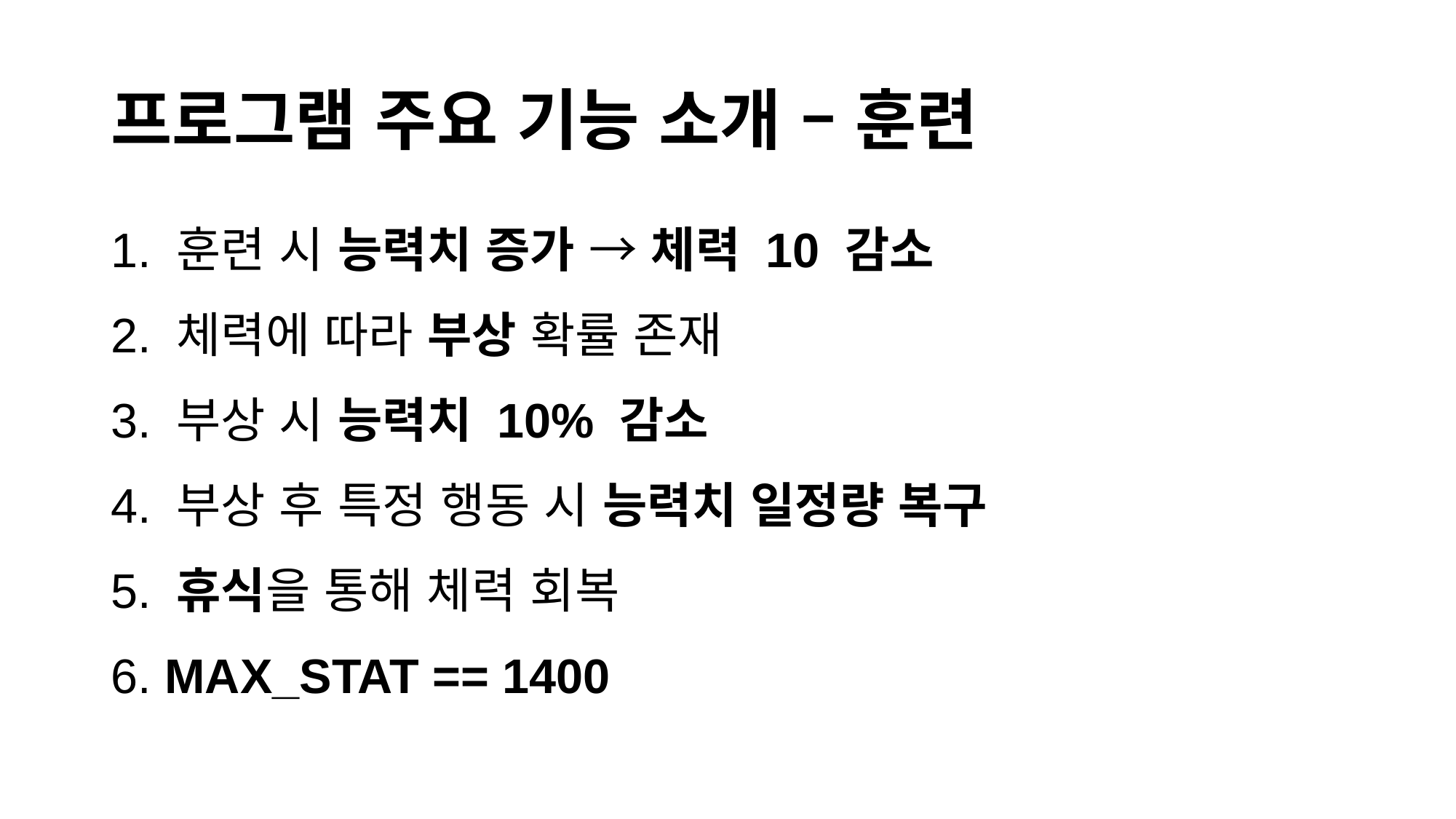

# 프로그램 주요 기능 소개 – 훈련
1. 훈련 시 능력치 증가 → 체력 10 감소
2. 체력에 따라 부상 확률 존재
3. 부상 시 능력치 10% 감소
4. 부상 후 특정 행동 시 능력치 일정량 복구
5. 휴식을 통해 체력 회복
6. MAX_STAT == 1400